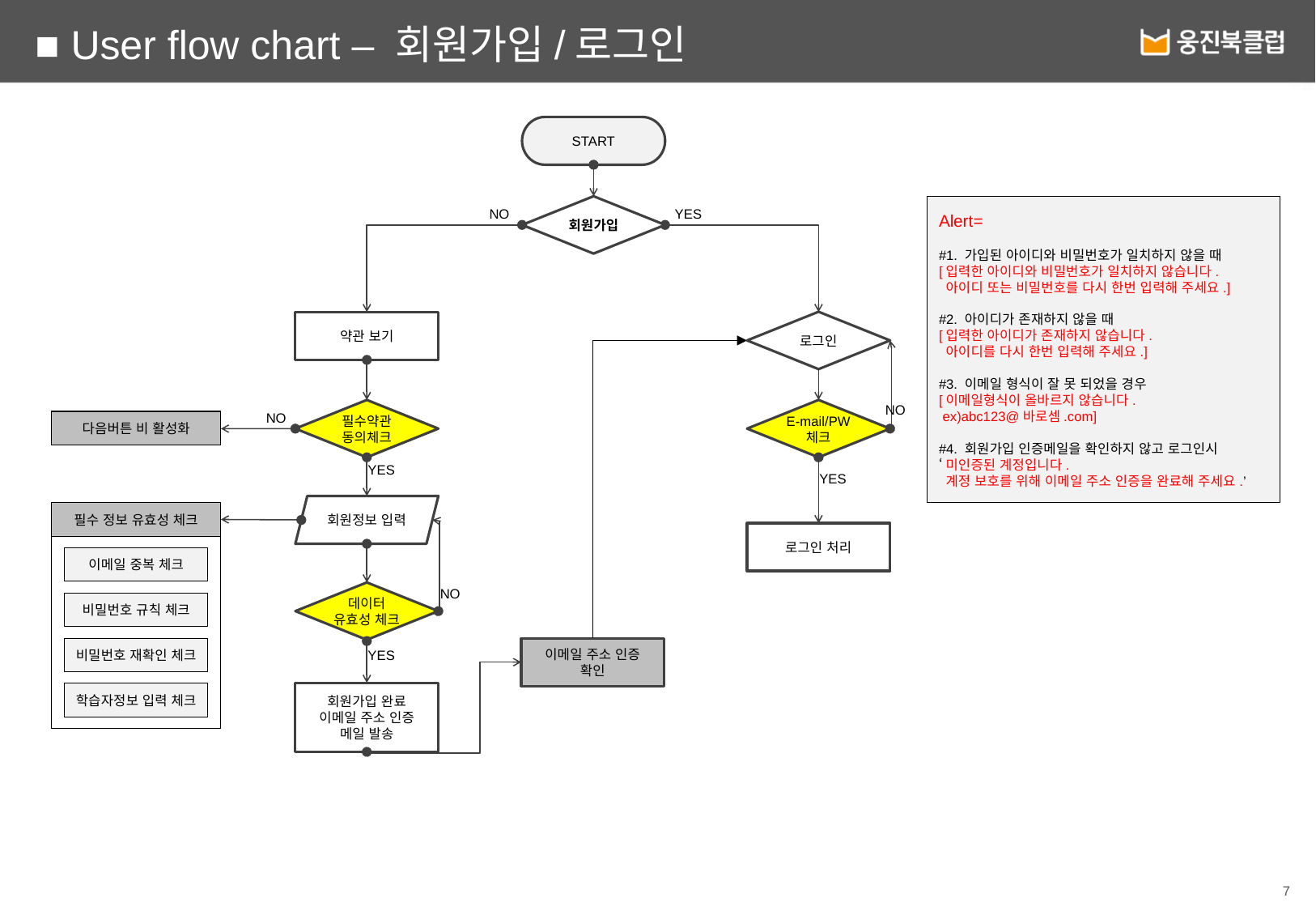

■ User flow chart – 회원가입/로그인
START
회원가입
Alert=

#1. 가입된 아이디와 비밀번호가 일치하지 않을 때
[입력한 아이디와 비밀번호가 일치하지 않습니다.
 아이디 또는 비밀번호를 다시 한번 입력해 주세요.]

#2. 아이디가 존재하지 않을 때
[입력한 아이디가 존재하지 않습니다.
 아이디를 다시 한번 입력해 주세요.]

#3. 이메일 형식이 잘 못 되었을 경우
[이메일형식이 올바르지 않습니다.
 ex)abc123@바로셈.com]

#4. 회원가입 인증메일을 확인하지 않고 로그인시
‘미인증된 계정입니다.
 계정 보호를 위해 이메일 주소 인증을 완료해 주세요.’
NO
YES
로그인
약관 보기
필수약관
동의체크
E-mail/PW
체크
NO
NO
다음버튼 비 활성화
YES
YES
회원정보 입력
필수 정보 유효성 체크
로그인 처리

이메일 중복 체크
데이터
유효성 체크
NO
비밀번호 규칙 체크
비밀번호 재확인 체크
이메일 주소 인증
확인
YES
회원가입 완료
이메일 주소 인증
메일 발송
학습자정보 입력 체크
7